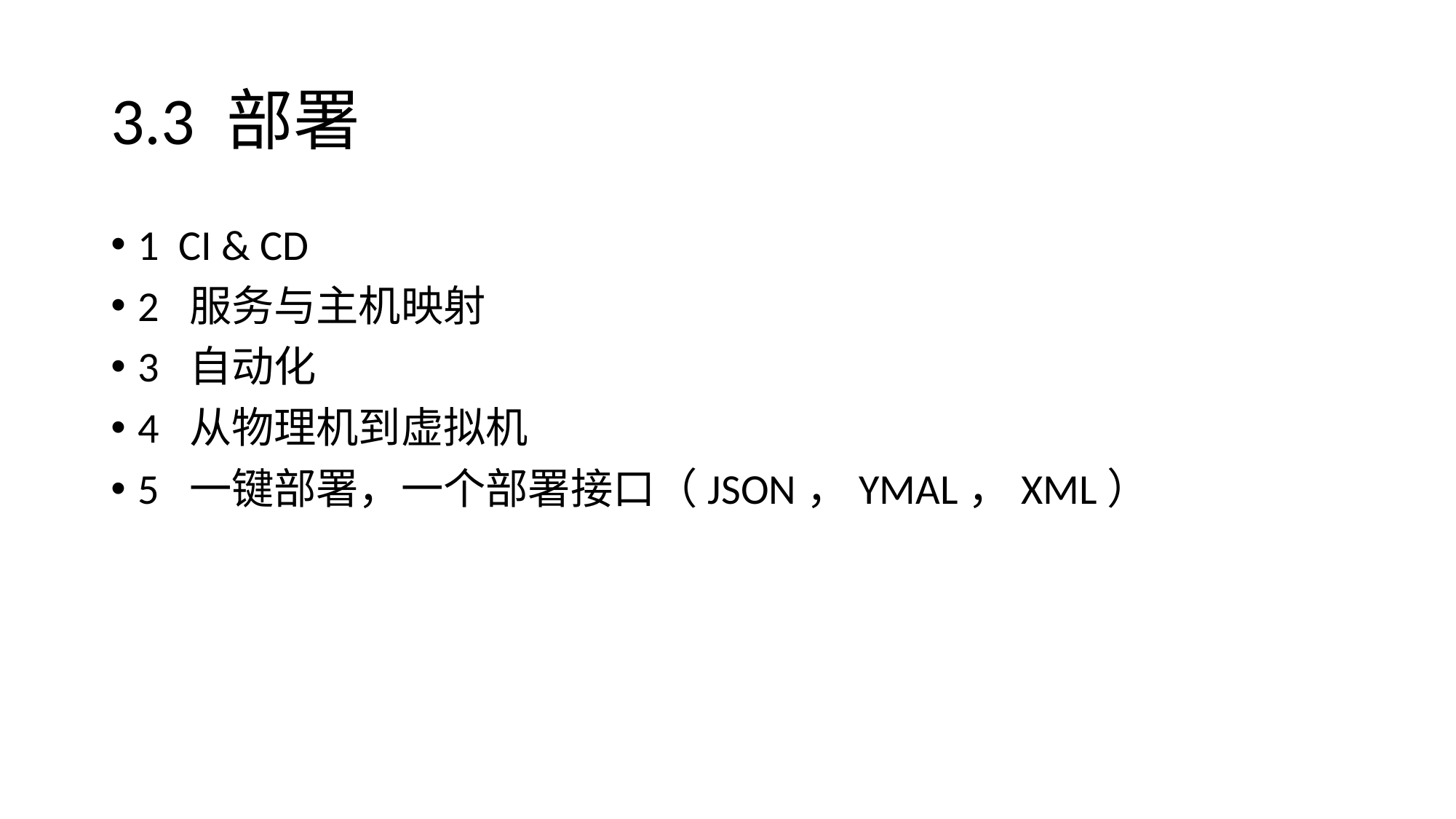

# 3.3 部署
1  CI & CD
2  服务与主机映射
3  自动化
4  从物理机到虚拟机
5  一键部署，一个部署接口（JSON，YMAL，XML）